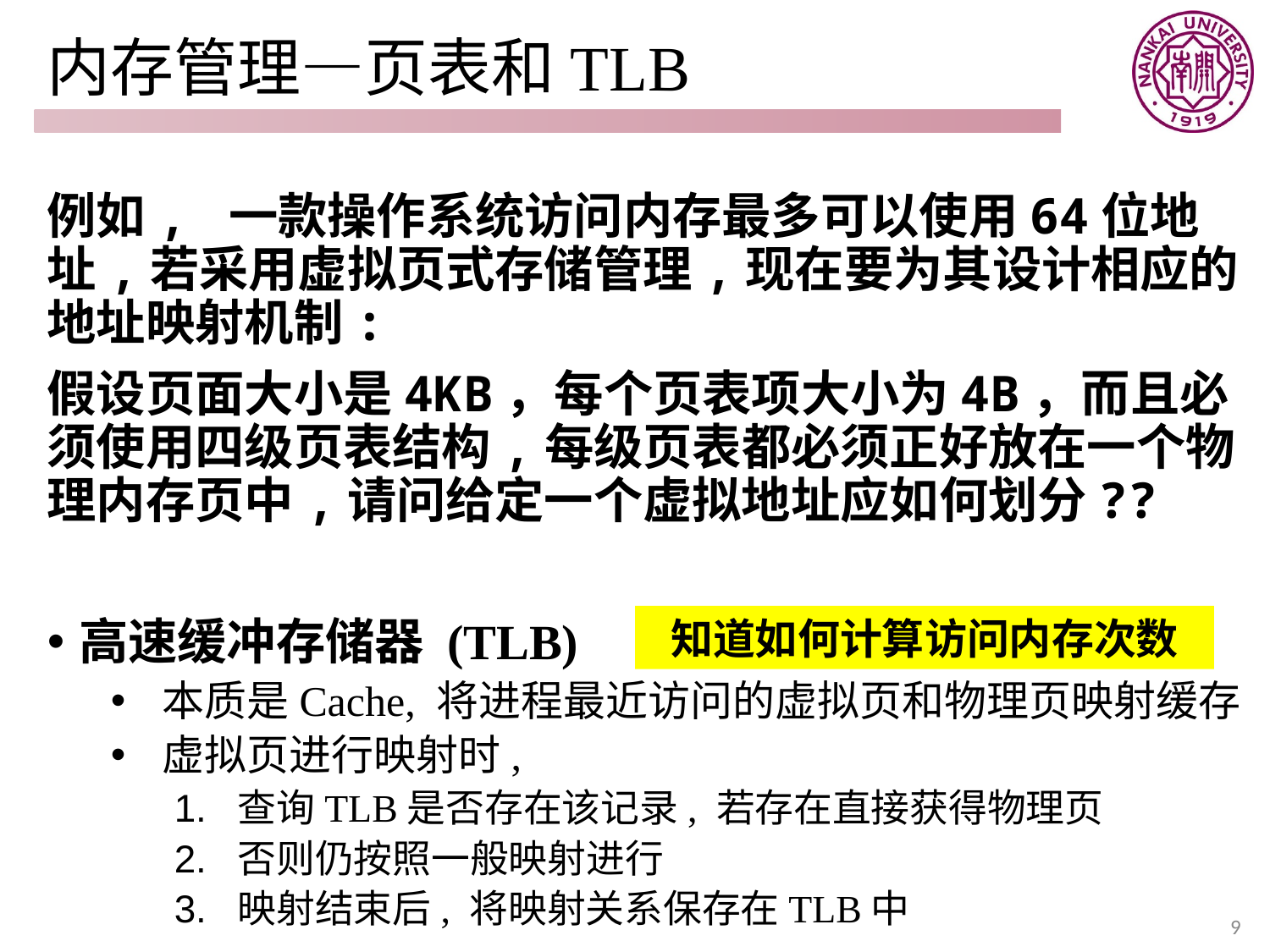

# 内存管理—页表和TLB
例如, 一款操作系统访问内存最多可以使用64位地址,若采用虚拟页式存储管理,现在要为其设计相应的地址映射机制:
假设页面大小是4KB，每个页表项大小为4B，而且必须使用四级页表结构,每级页表都必须正好放在一个物理内存页中,请问给定一个虚拟地址应如何划分??

高速缓冲存储器 (TLB)
 本质是Cache, 将进程最近访问的虚拟页和物理页映射缓存
 虚拟页进行映射时,
查询TLB是否存在该记录, 若存在直接获得物理页
否则仍按照一般映射进行
映射结束后, 将映射关系保存在TLB中

知道如何计算访问内存次数
9